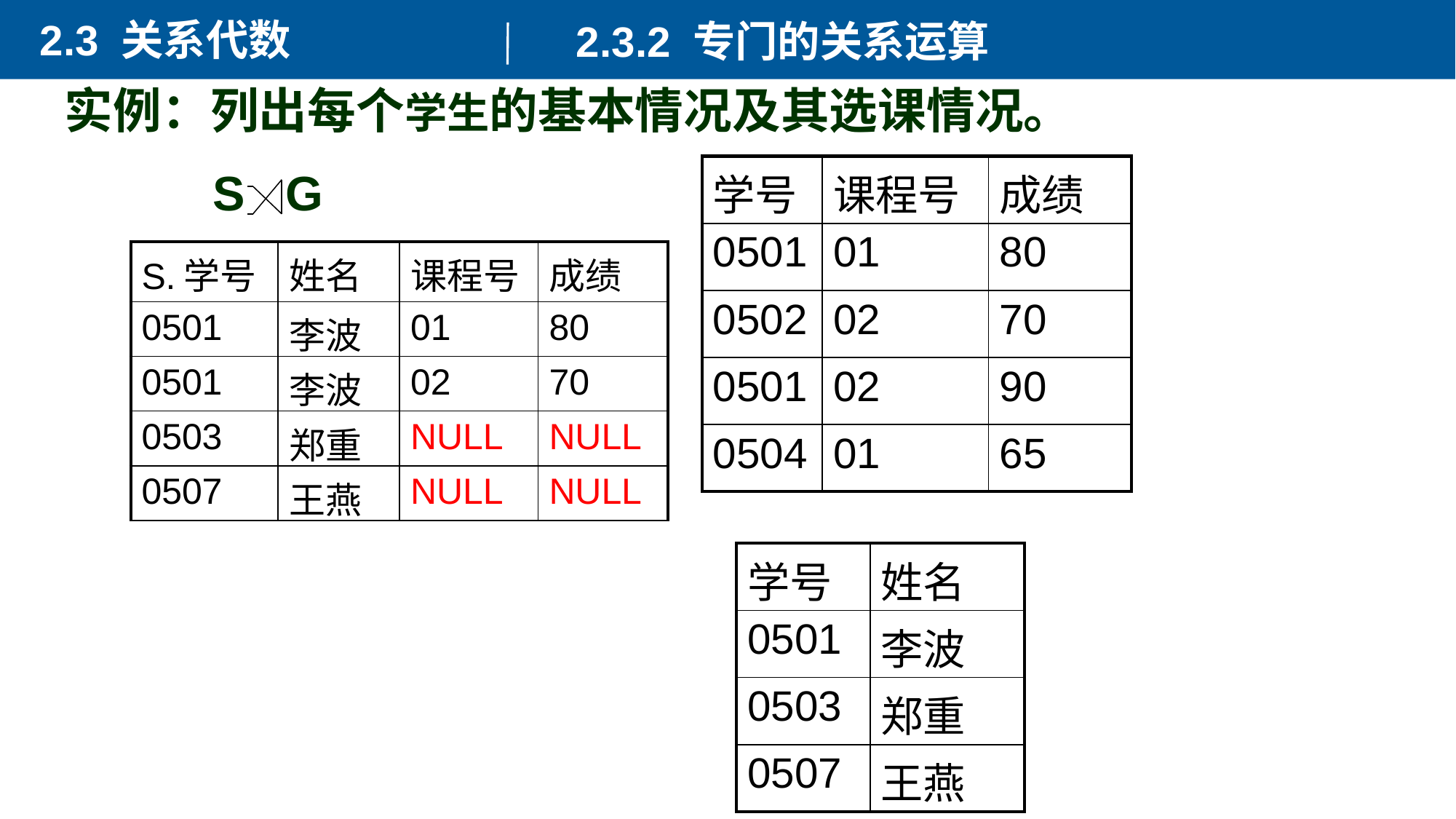

2.3 关系代数
2.3.2 专门的关系运算
实例：列出每个学生的基本情况及其选课情况。
           S   G

| 学号 | 课程号 | 成绩 |
| --- | --- | --- |
| 0501 | 01 | 80 |
| 0502 | 02 | 70 |
| 0501 | 02 | 90 |
| 0504 | 01 | 65 |
| S.学号 | 姓名 | 课程号 | 成绩 |
| --- | --- | --- | --- |
| 0501 | 李波 | 01 | 80 |
| 0501 | 李波 | 02 | 70 |
| 0503 | 郑重 | NULL | NULL |
| 0507 | 王燕 | NULL | NULL |
| 学号 | 姓名 |
| --- | --- |
| 0501 | 李波 |
| 0503 | 郑重 |
| 0507 | 王燕 |